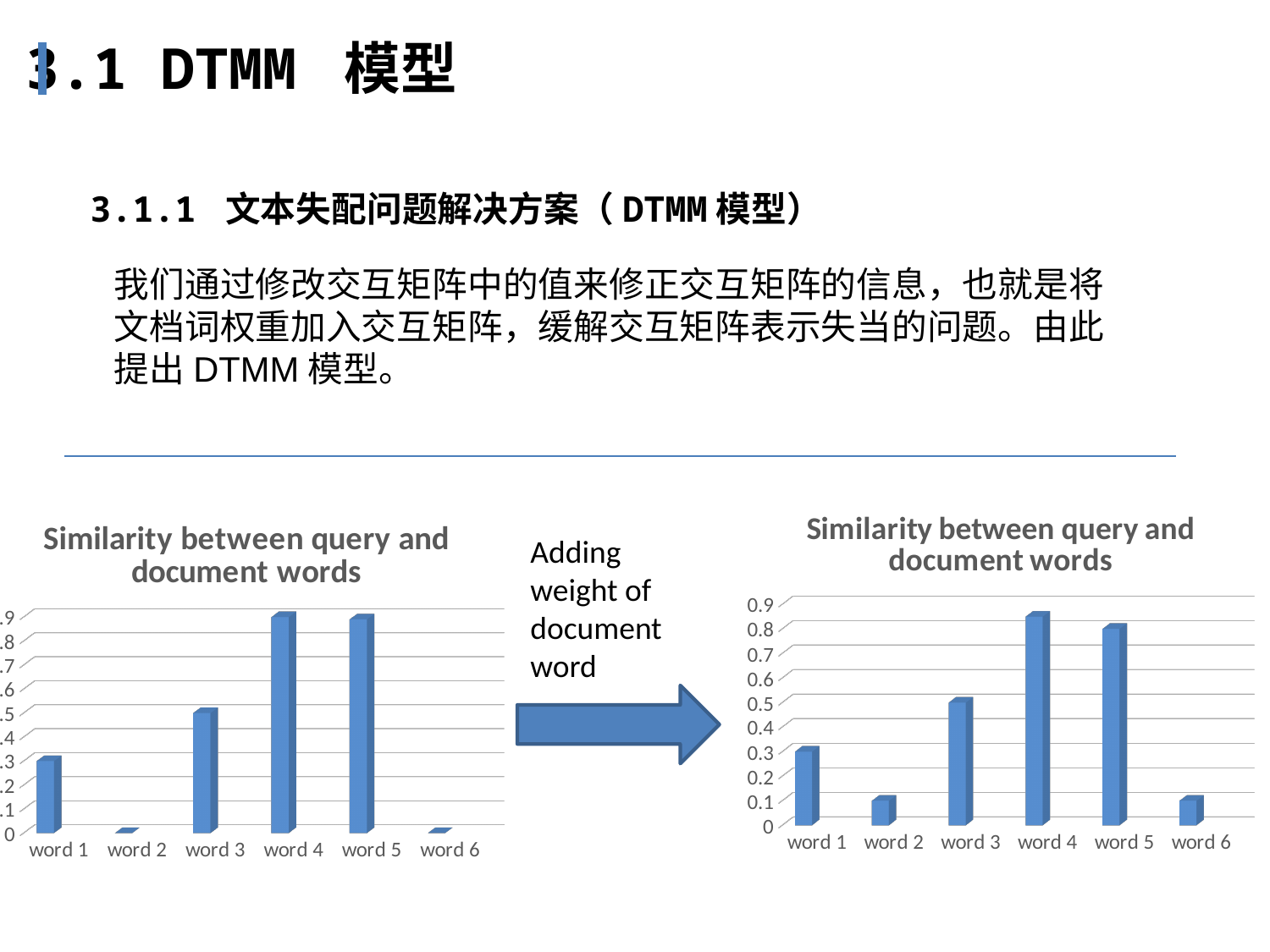

3.1 DTMM 模型
3.1.1 文本失配问题解决方案（DTMM模型）
我们通过修改交互矩阵中的值来修正交互矩阵的信息，也就是将文档词权重加入交互矩阵，缓解交互矩阵表示失当的问题。由此提出DTMM模型。

[unsupported chart]

[unsupported chart]

Adding weight of document word